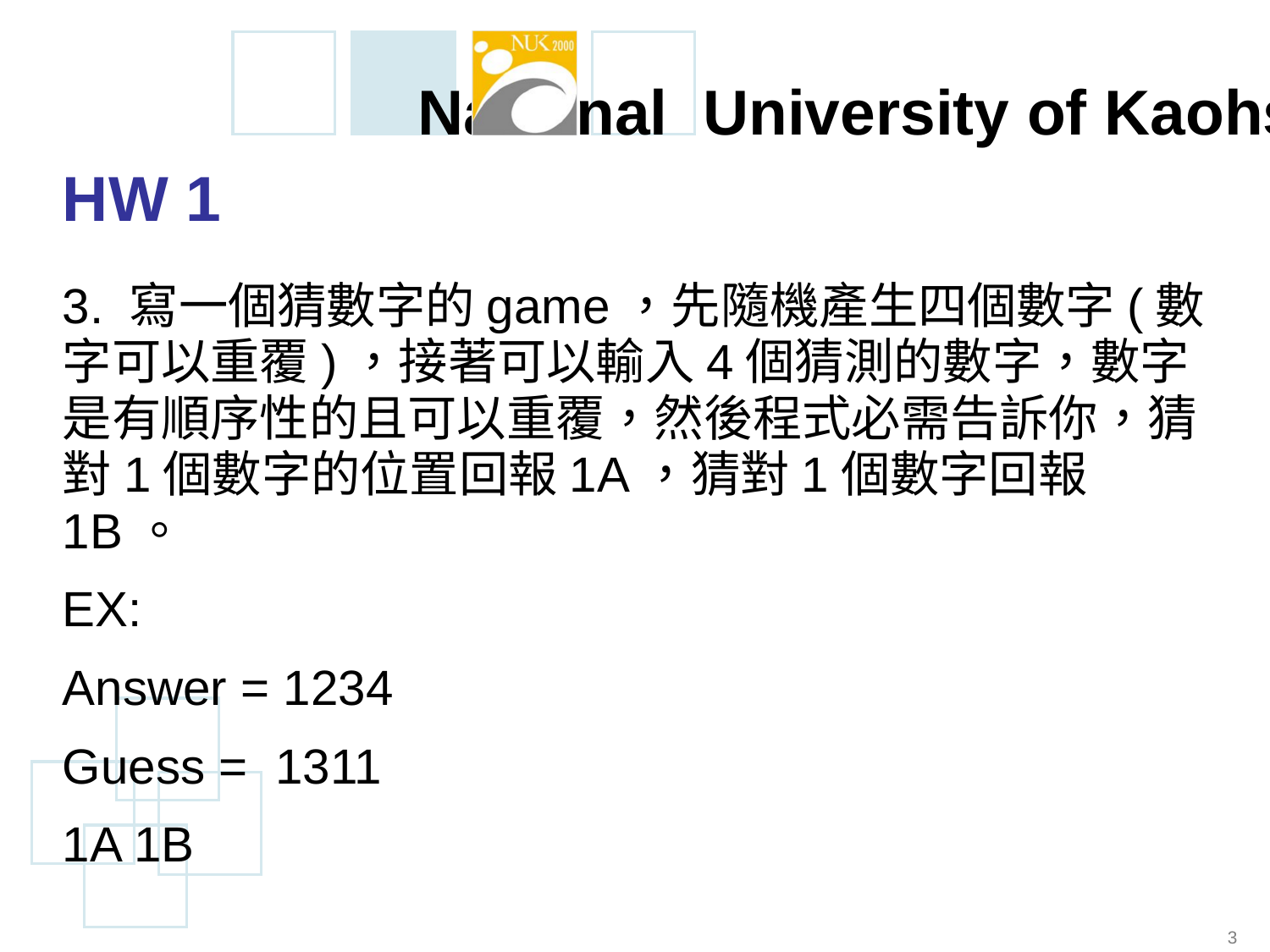

# HW 1
3. 寫一個猜數字的game，先隨機產生四個數字(數字可以重覆)，接著可以輸入4個猜測的數字，數字是有順序性的且可以重覆，然後程式必需告訴你，猜對1個數字的位置回報1A，猜對1個數字回報1B。
EX:
Answer = 1234
Guess =  1311
1A 1B

3